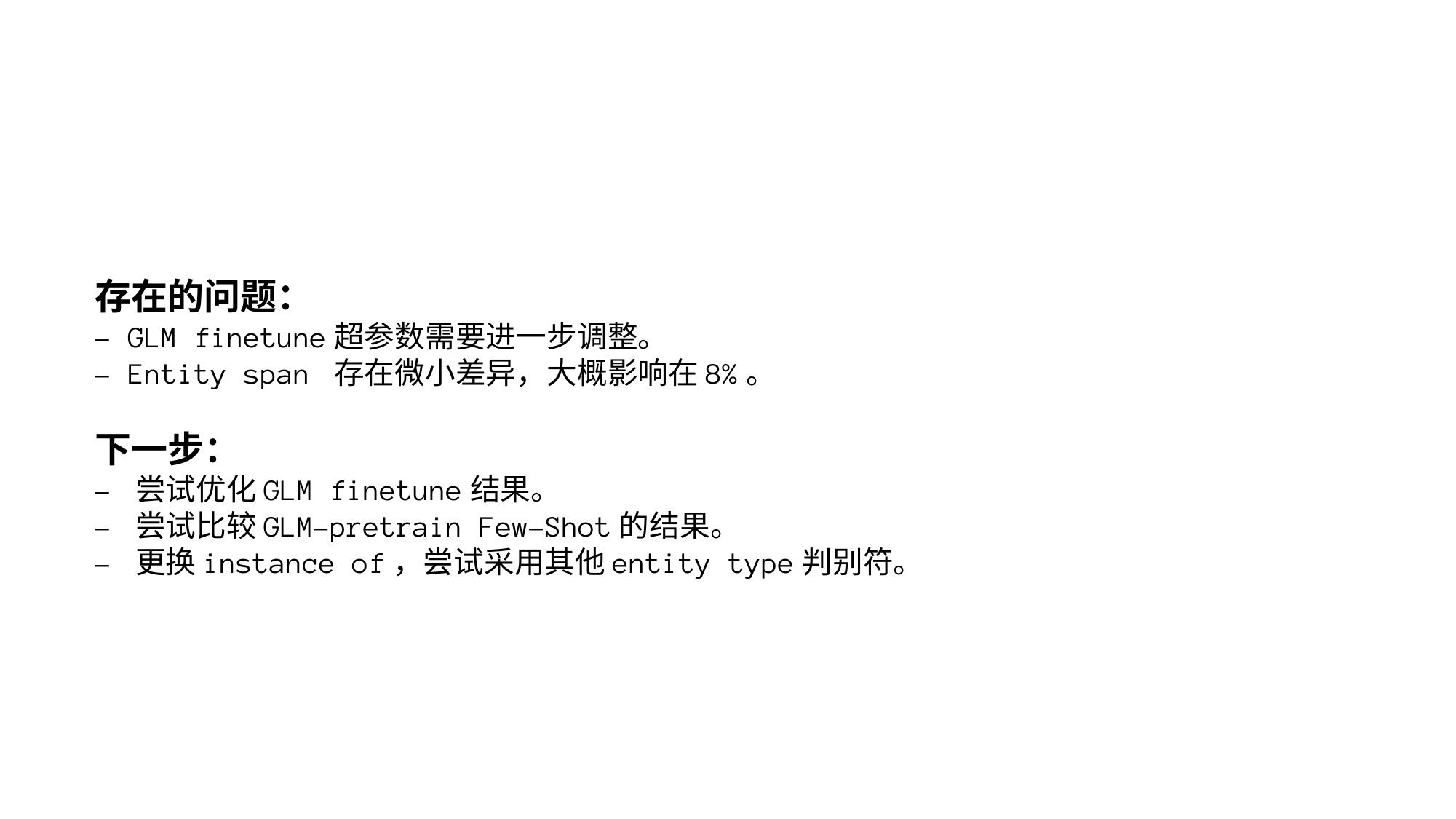

存在的问题：
- GLM finetune超参数需要进一步调整。
- Entity span 存在微小差异，大概影响在8%。

下一步：
- 尝试优化GLM finetune结果。
- 尝试比较GLM-pretrain Few-Shot的结果。
- 更换instance of，尝试采用其他entity type判别符。